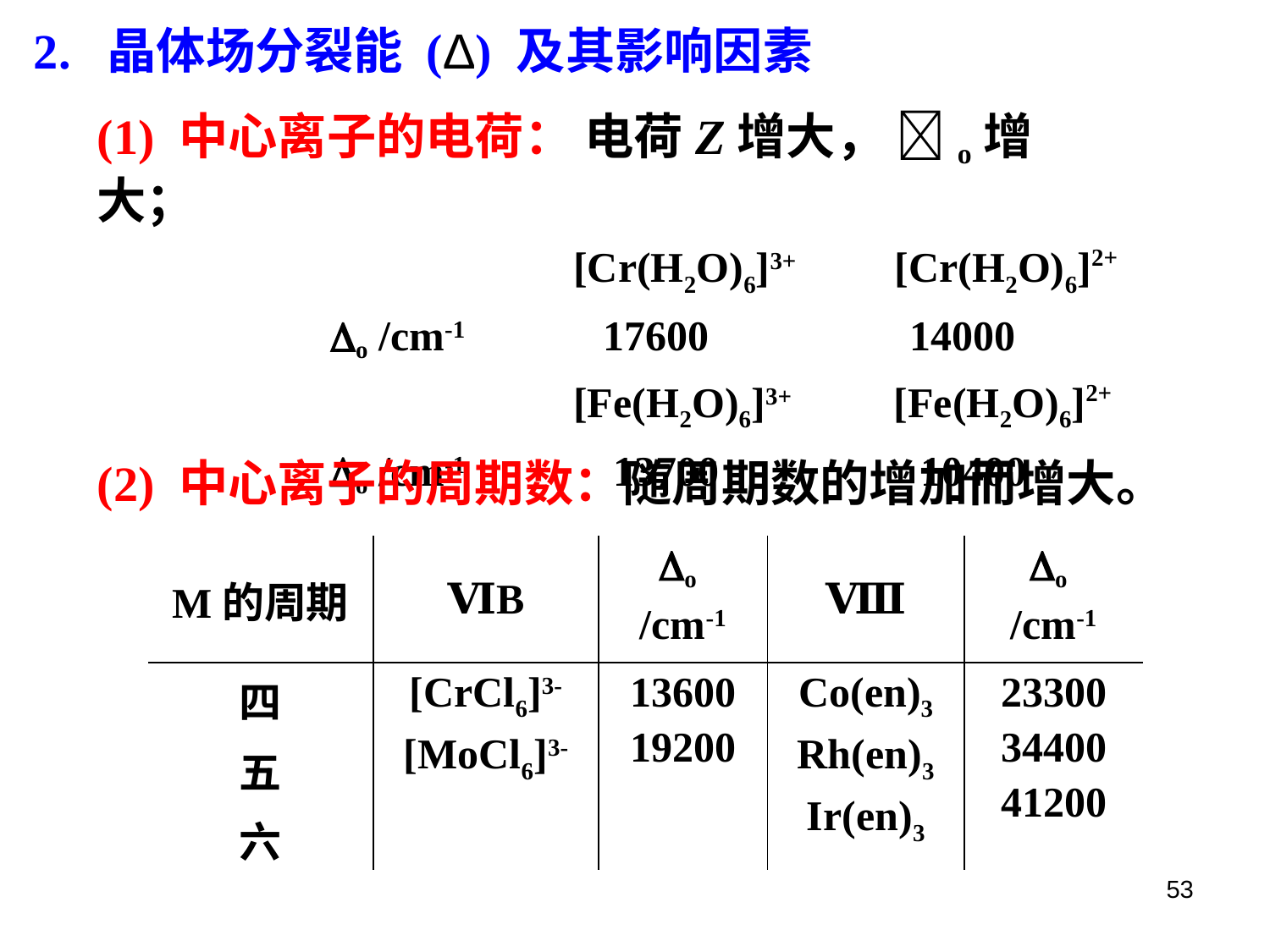

2.  晶体场分裂能 (Δ) 及其影响因素
(1) 中心离子的电荷： 电荷Z增大， Δo增大；
                                             [Cr(H2O)6]3+　         [Cr(H2O)6]2+
                      Δo /cm-1             17600                   14000
                                             [Fe(H2O)6]3+　      [Fe(H2O)6]2+
                      Δo /cm-1              13700                   10400
(2) 中心离子的周期数：随周期数的增加而增大。
| M的周期 | ⅥB | Δo /cm-1 | Ⅷ | Δo /cm-1 |
| --- | --- | --- | --- | --- |
| 四 五 六 | [CrCl6]3- [MoCl6]3- | 13600 19200 | Co(en)3 Rh(en)3 Ir(en)3 | 23300 34400 41200 |
53